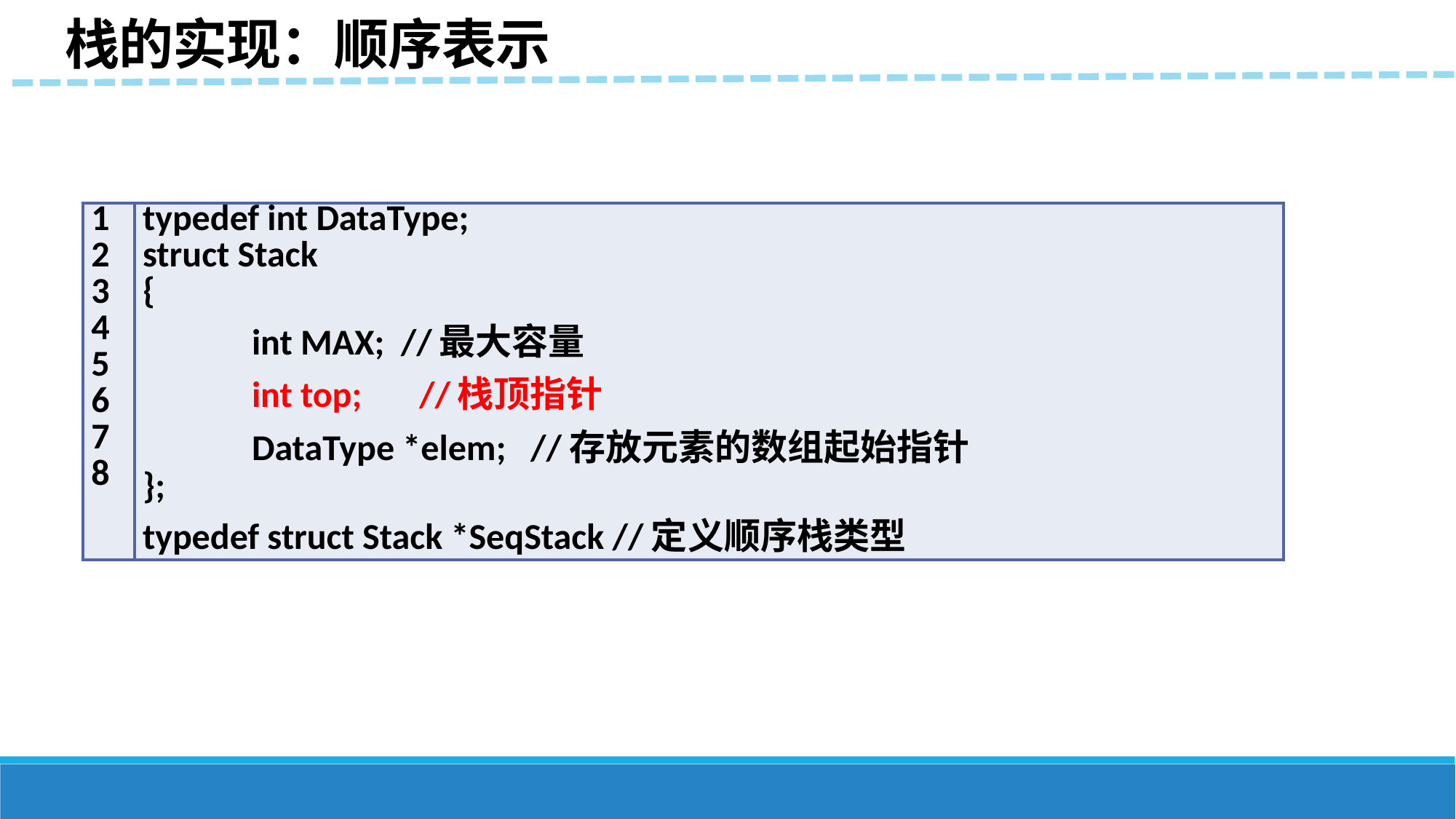

栈的实现：顺序表示
| 1 2 3 4 5 6 7 8 | typedef int DataType; struct Stack { int MAX; //最大容量 int top; //栈顶指针 DataType \*elem; //存放元素的数组起始指针 }; typedef struct Stack \*SeqStack //定义顺序栈类型 |
| --- | --- |